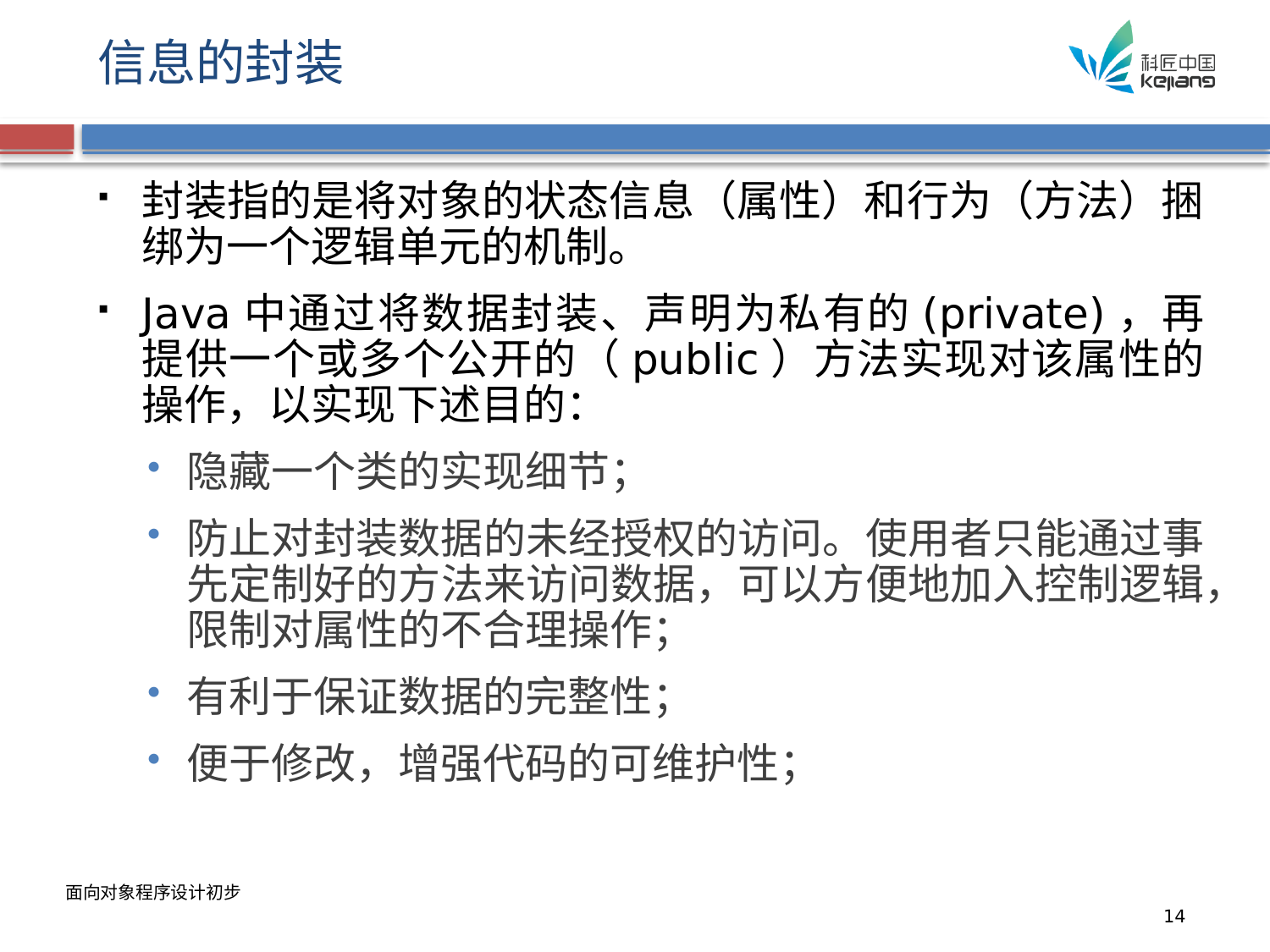

# 信息的封装
封装指的是将对象的状态信息（属性）和行为（方法）捆绑为一个逻辑单元的机制。
Java中通过将数据封装、声明为私有的(private)，再提供一个或多个公开的（public）方法实现对该属性的操作，以实现下述目的：
隐藏一个类的实现细节；
防止对封装数据的未经授权的访问。使用者只能通过事先定制好的方法来访问数据，可以方便地加入控制逻辑，限制对属性的不合理操作；
有利于保证数据的完整性；
便于修改，增强代码的可维护性；
面向对象程序设计初步
14